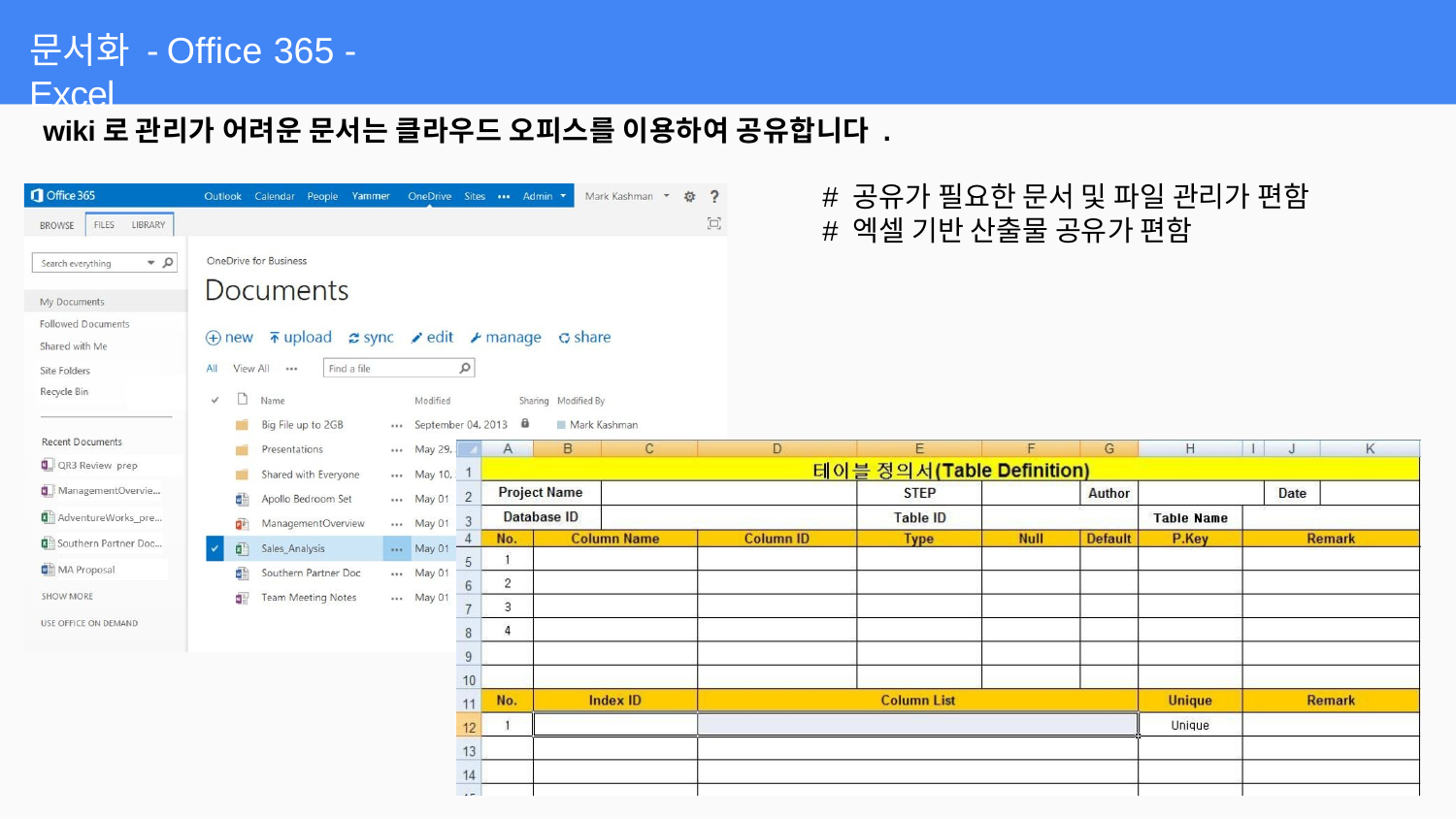

# 문서화 - Office 365 - Excel
wiki로 관리가 어려운 문서는 클라우드 오피스를 이용하여 공유합니다 .
# 공유가 필요한 문서 및 파일 관리가 편함
# 엑셀 기반 산출물 공유가 편함